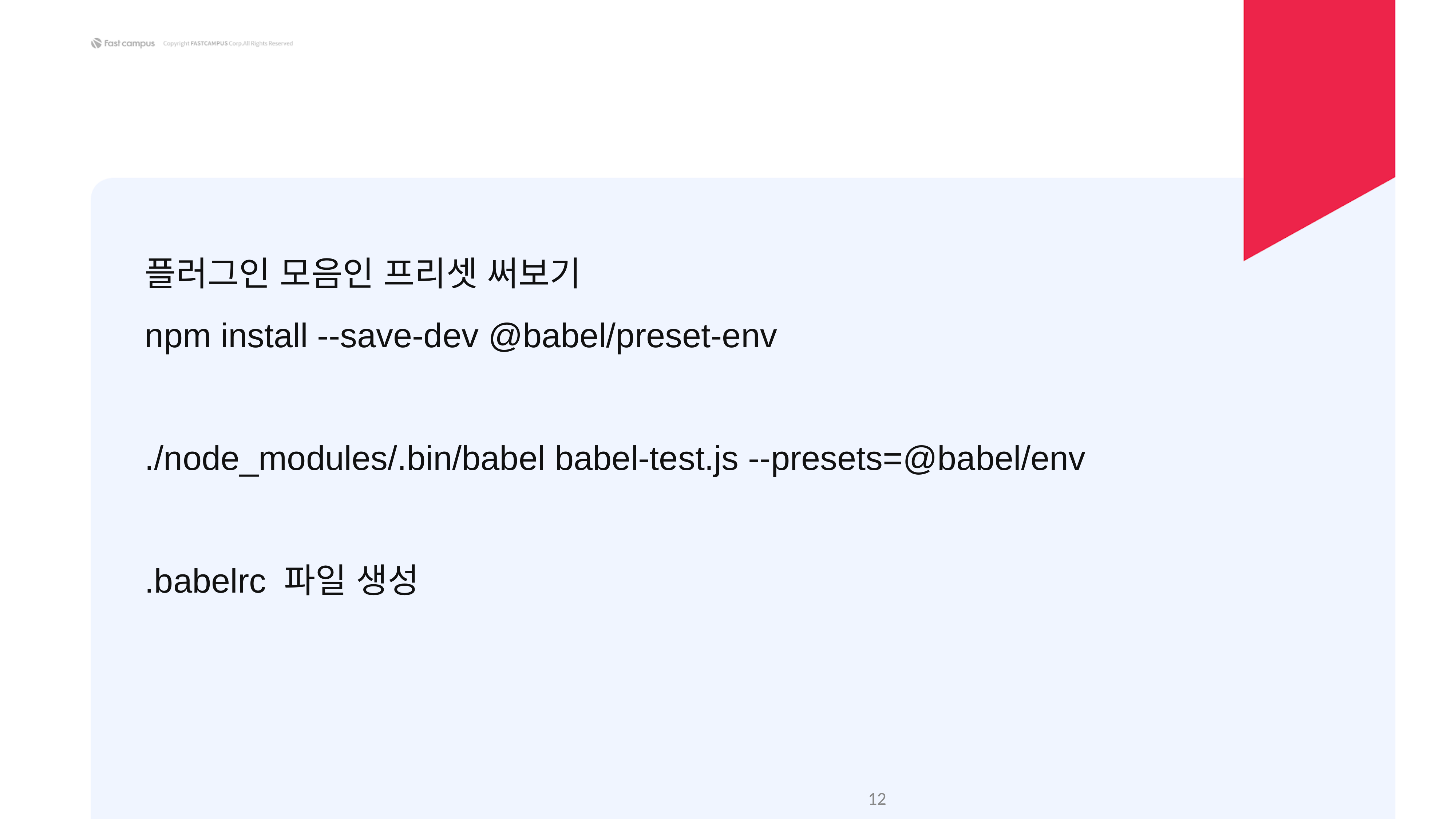

플러그인 모음인 프리셋 써보기
npm install --save-dev @babel/preset-env

./node_modules/.bin/babel babel-test.js --presets=@babel/env

.babelrc 파일 생성
12